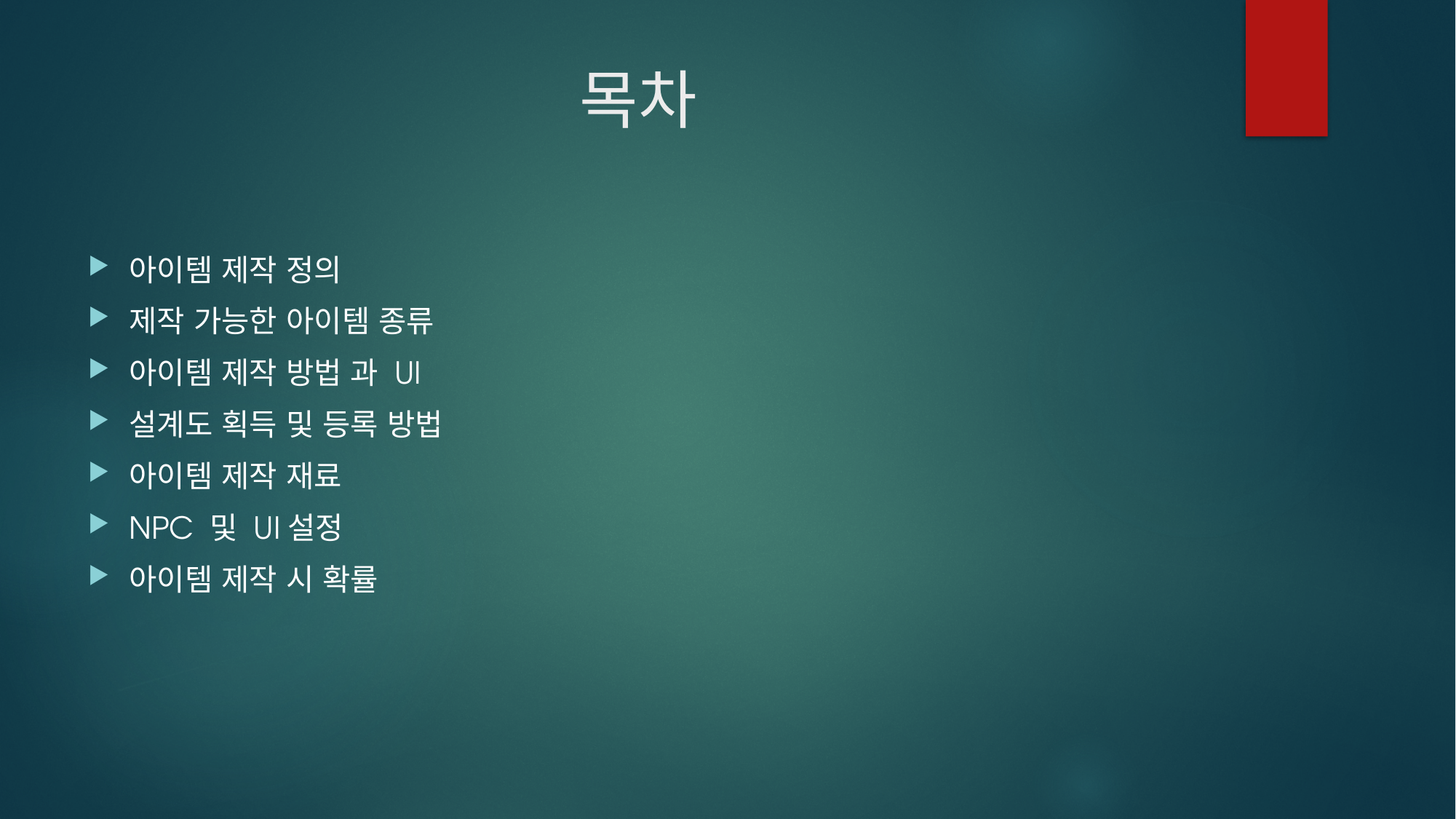

# 목차
아이템 제작 정의
제작 가능한 아이템 종류
아이템 제작 방법 과 UI
설계도 획득 및 등록 방법
아이템 제작 재료
NPC 및 UI설정
아이템 제작 시 확률